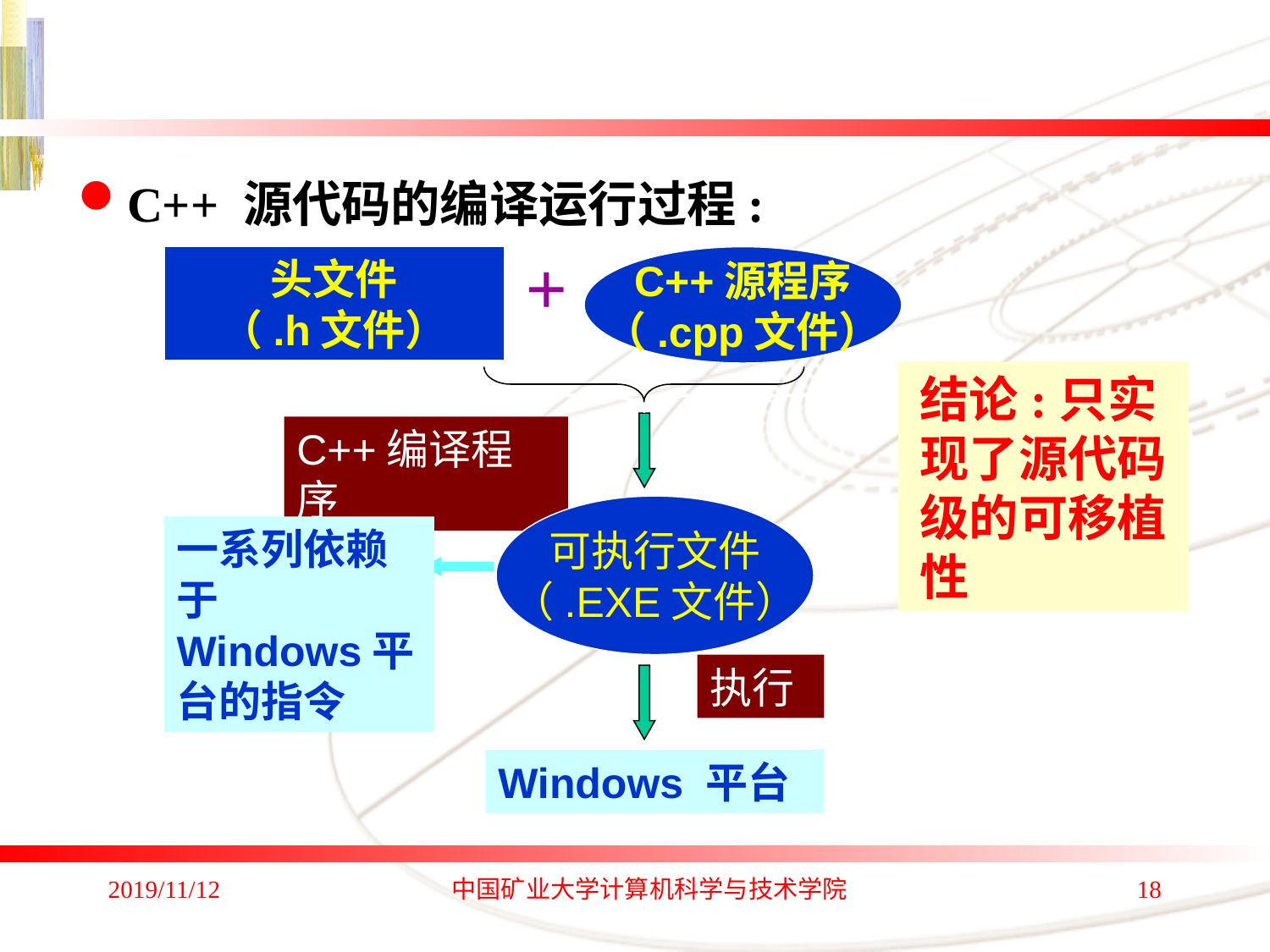

C++ 源代码的编译运行过程:

+
头文件
（.h文件）
C++源程序
（.cpp文件）
结论:只实现了源代码级的可移植性

C++编译程序
可执行文件
（.EXE文件）
一系列依赖于 Windows平台的指令

执行

Windows 平台
2019/11/12
中国矿业大学计算机科学与技术学院
18